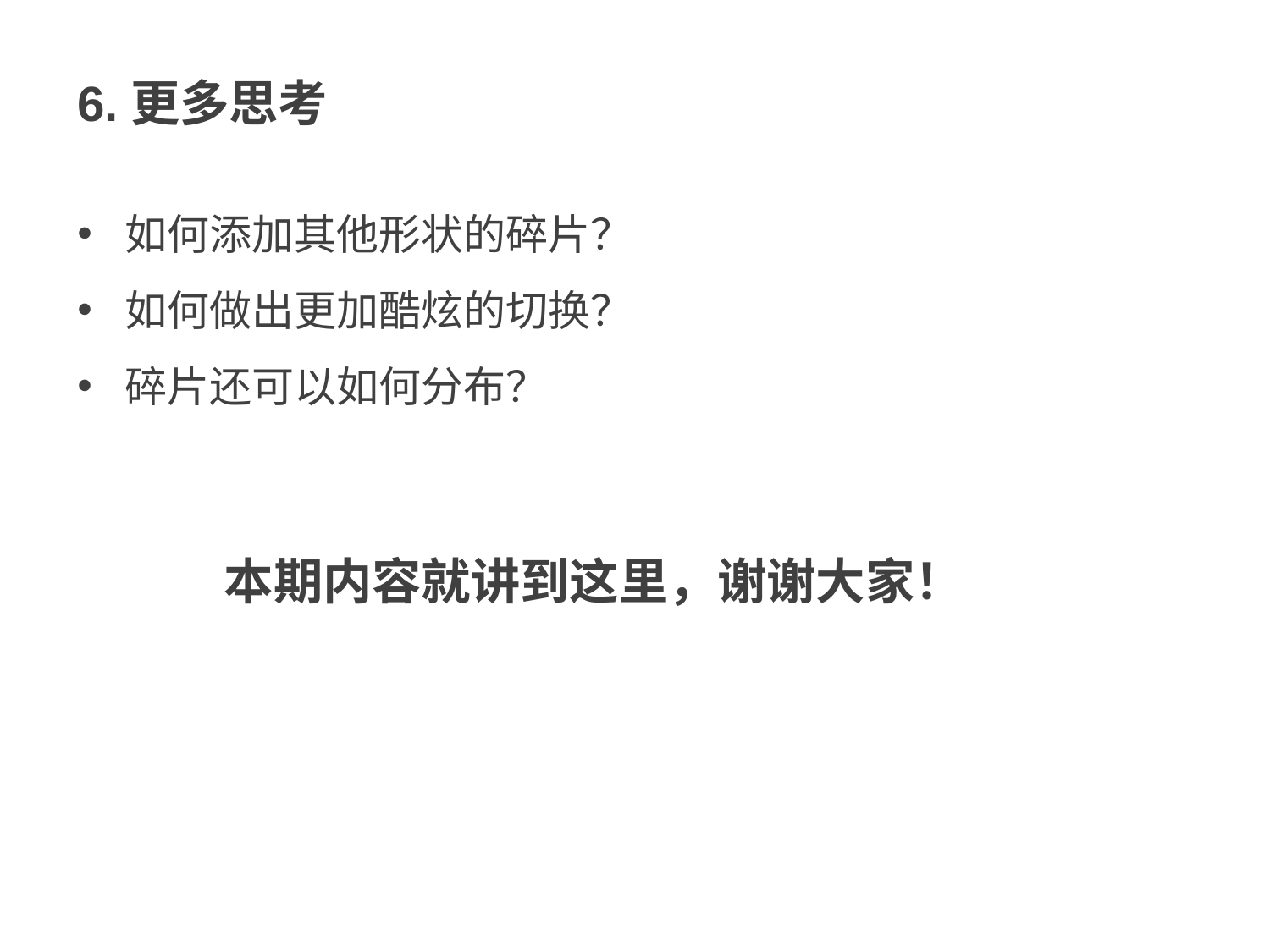

6.更多思考
如何添加其他形状的碎片？
如何做出更加酷炫的切换？
碎片还可以如何分布？
	本期内容就讲到这里，谢谢大家！